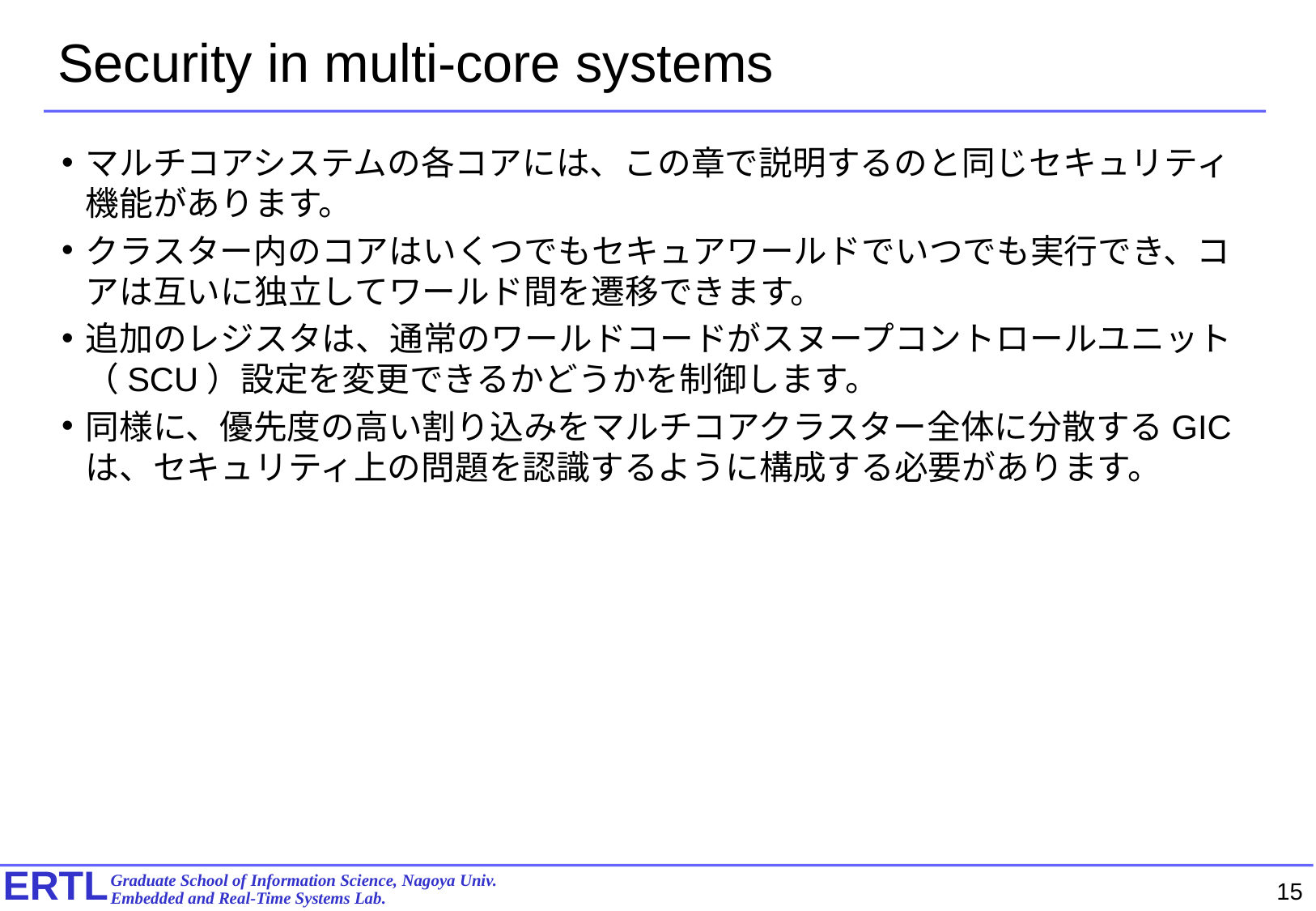

# Security in multi-core systems
マルチコアシステムの各コアには、この章で説明するのと同じセキュリティ機能があります。
クラスター内のコアはいくつでもセキュアワールドでいつでも実行でき、コアは互いに独立してワールド間を遷移できます。
追加のレジスタは、通常のワールドコードがスヌープコントロールユニット（SCU）設定を変更できるかどうかを制御します。
同様に、優先度の高い割り込みをマルチコアクラスター全体に分散するGICは、セキュリティ上の問題を認識するように構成する必要があります。
15